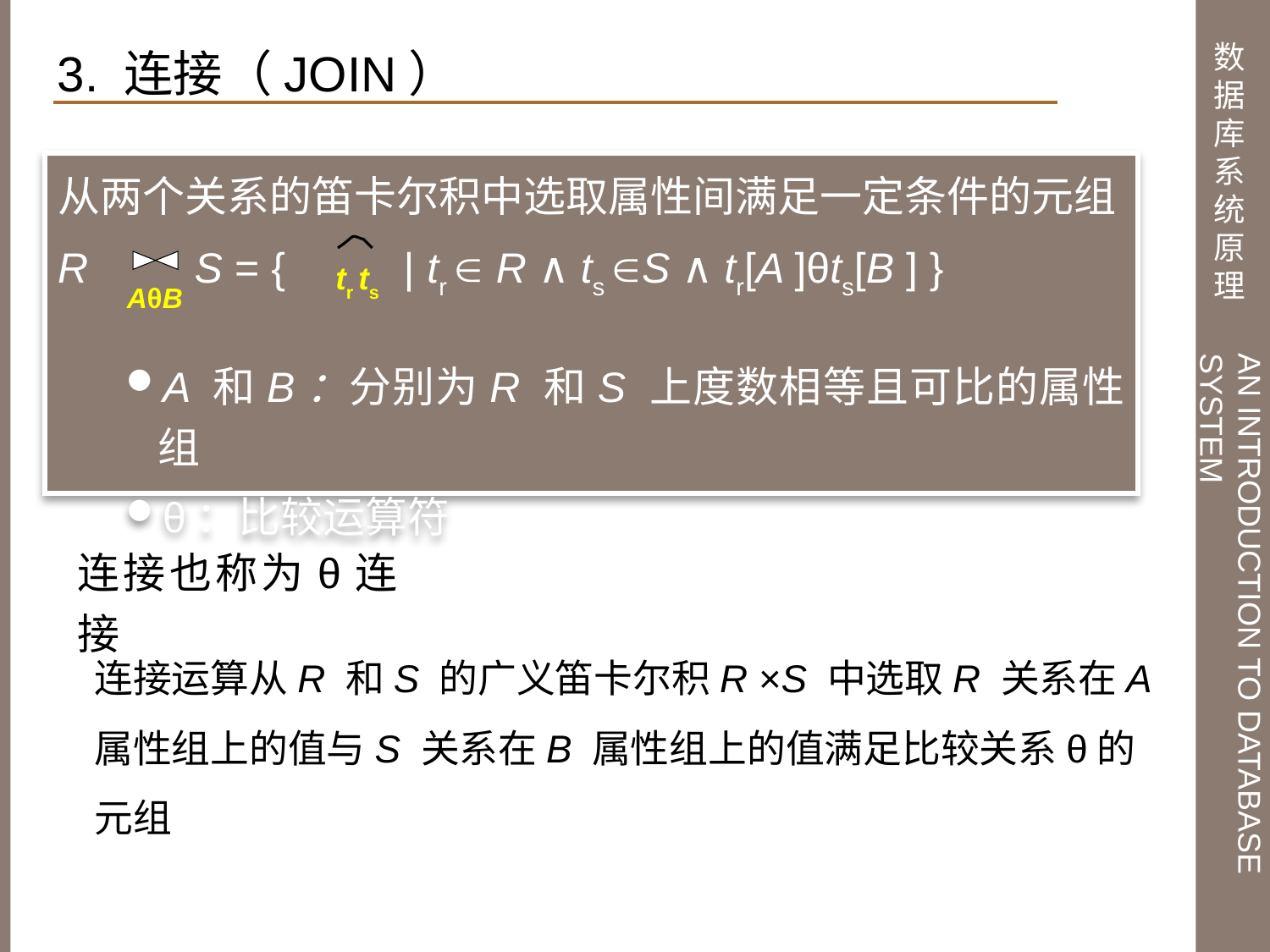

3. 连接（JOIN）
从两个关系的笛卡尔积中选取属性间满足一定条件的元组
R         S = {          | tr ∈ R ∧ts ∈S ∧tr[A ]θts[B ] }

A 和B：分别为R 和S 上度数相等且可比的属性组
θ：比较运算符

tr ts
 AθB

连接也称为θ连接
连接运算从R 和S 的广义笛卡尔积R ×S 中选取R 关系在A 属性组上的值与S 关系在B 属性组上的值满足比较关系θ的元组